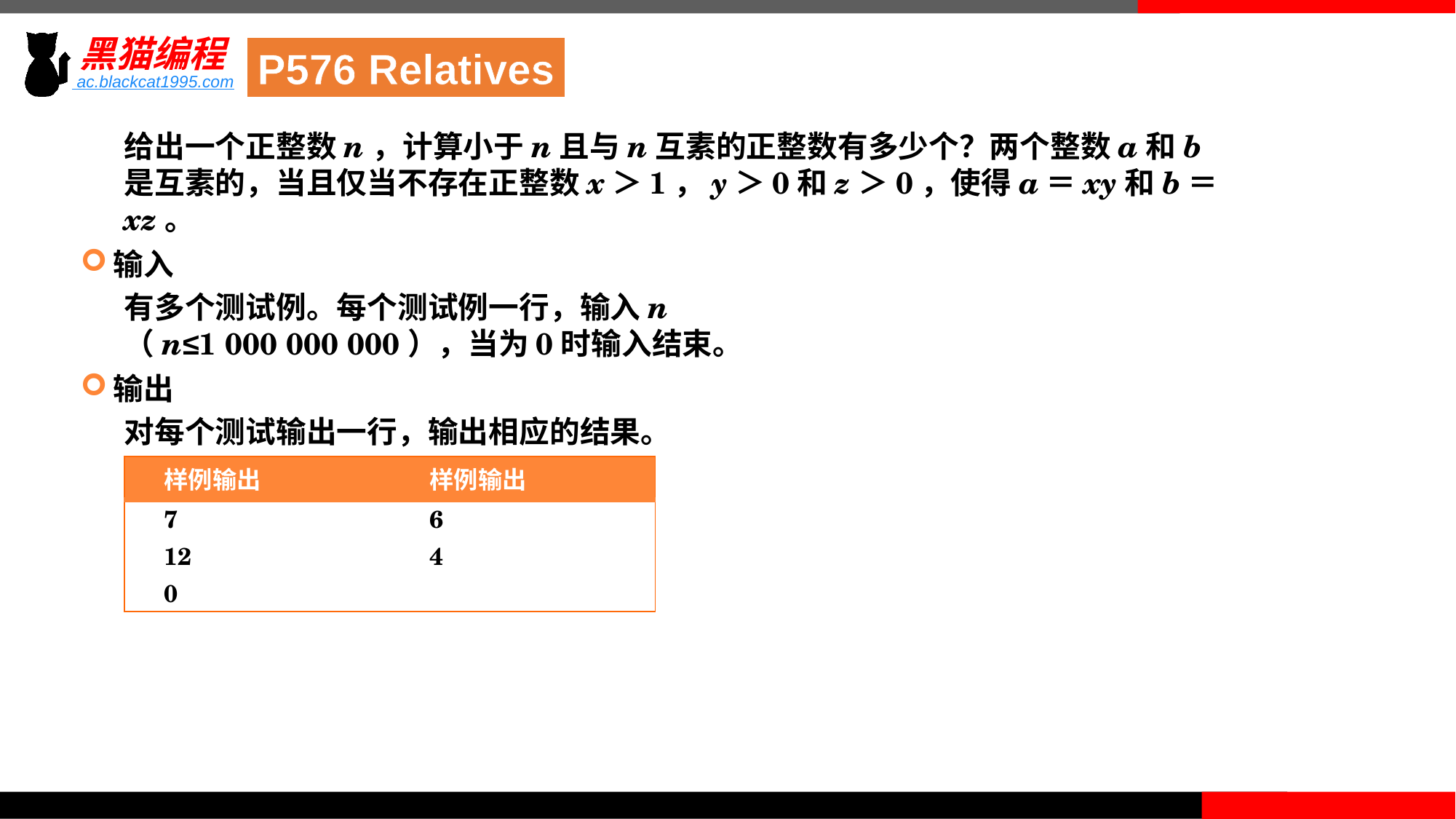

P576 Relatives
给出一个正整数n，计算小于n且与n互素的正整数有多少个？两个整数a和b是互素的，当且仅当不存在正整数x＞1，y＞0和z＞0，使得a＝xy和b＝xz。
输入
有多个测试例。每个测试例一行，输入n
（n≤1 000 000 000），当为0时输入结束。
输出
对每个测试输出一行，输出相应的结果。

| 样例输出 | 样例输出 |
| --- | --- |
| 7 12 0 | 6 4 |